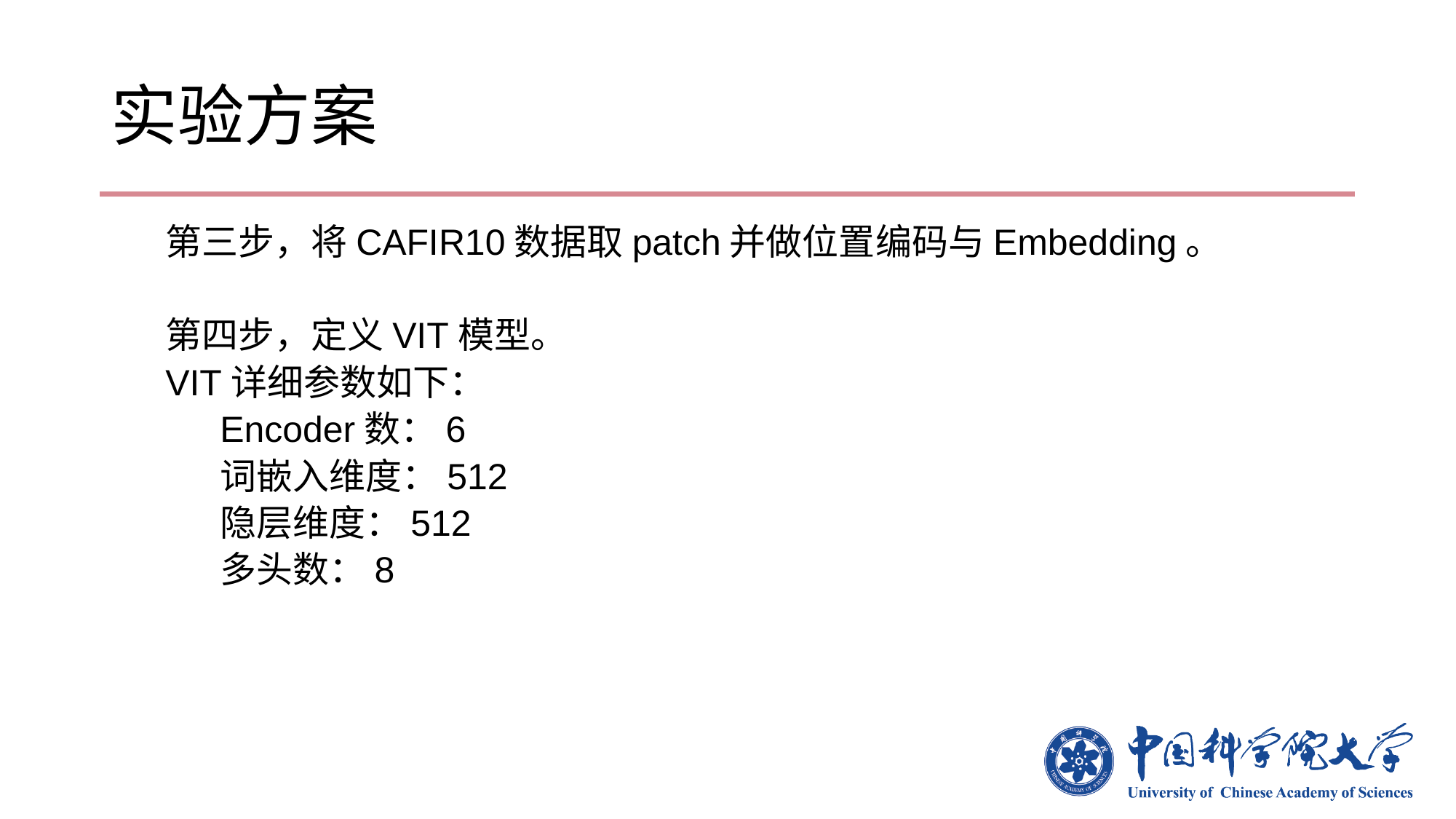

# 实验方案
第三步，将CAFIR10数据取patch并做位置编码与Embedding。

第四步，定义VIT模型。
VIT详细参数如下：
Encoder数：6
词嵌入维度：512
隐层维度：512
多头数：8